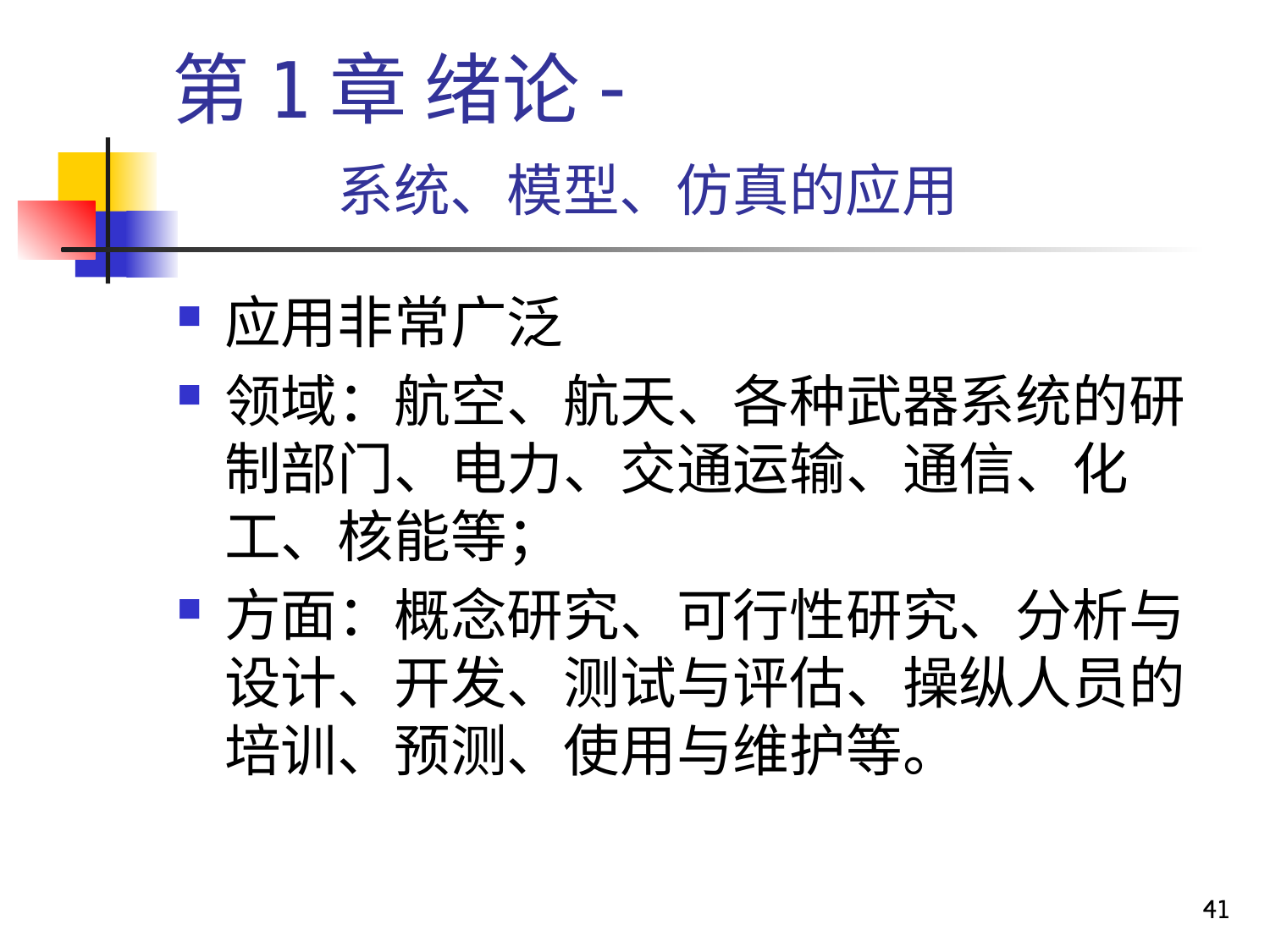

# 第1章 绪论- 系统、模型、仿真的应用
应用非常广泛
领域：航空、航天、各种武器系统的研制部门、电力、交通运输、通信、化工、核能等；
方面：概念研究、可行性研究、分析与设计、开发、测试与评估、操纵人员的培训、预测、使用与维护等。
41